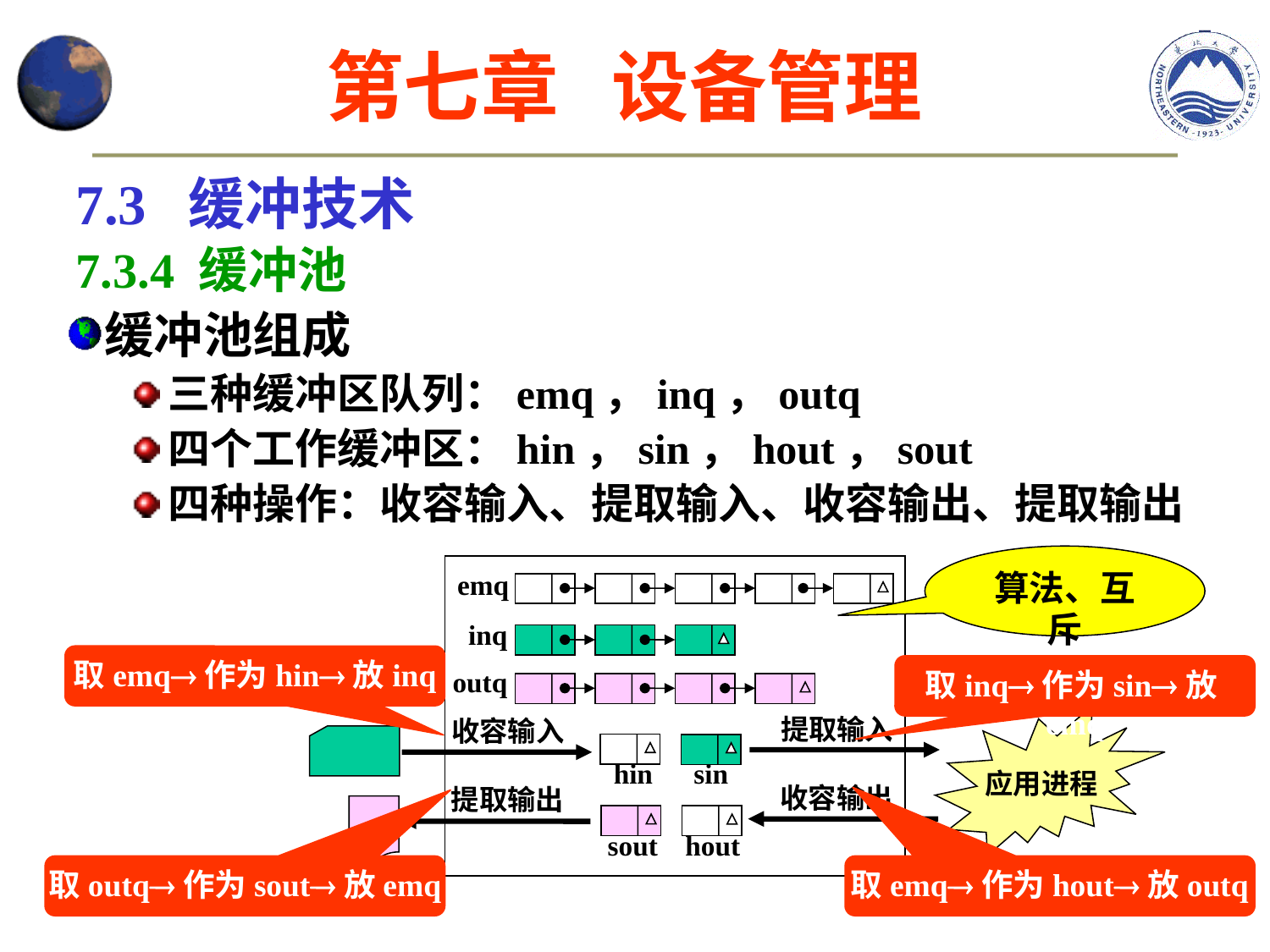

第七章   设备管理

7.3  缓冲技术
7.3.4 缓冲池
缓冲池组成
三种缓冲区队列：emq，inq，outq
四个工作缓冲区：hin，sin，hout，sout
四种操作：收容输入、提取输入、收容输出、提取输出
算法、互斥

emq

inq

outq

提取输入
收容输入

hin
sin

收容输出
提取输出

sout
hout
应用进程
取emq→作为hin→放inq
取inq→作为sin→放emq
取outq→作为sout→放emq
取emq→作为hout→放outq